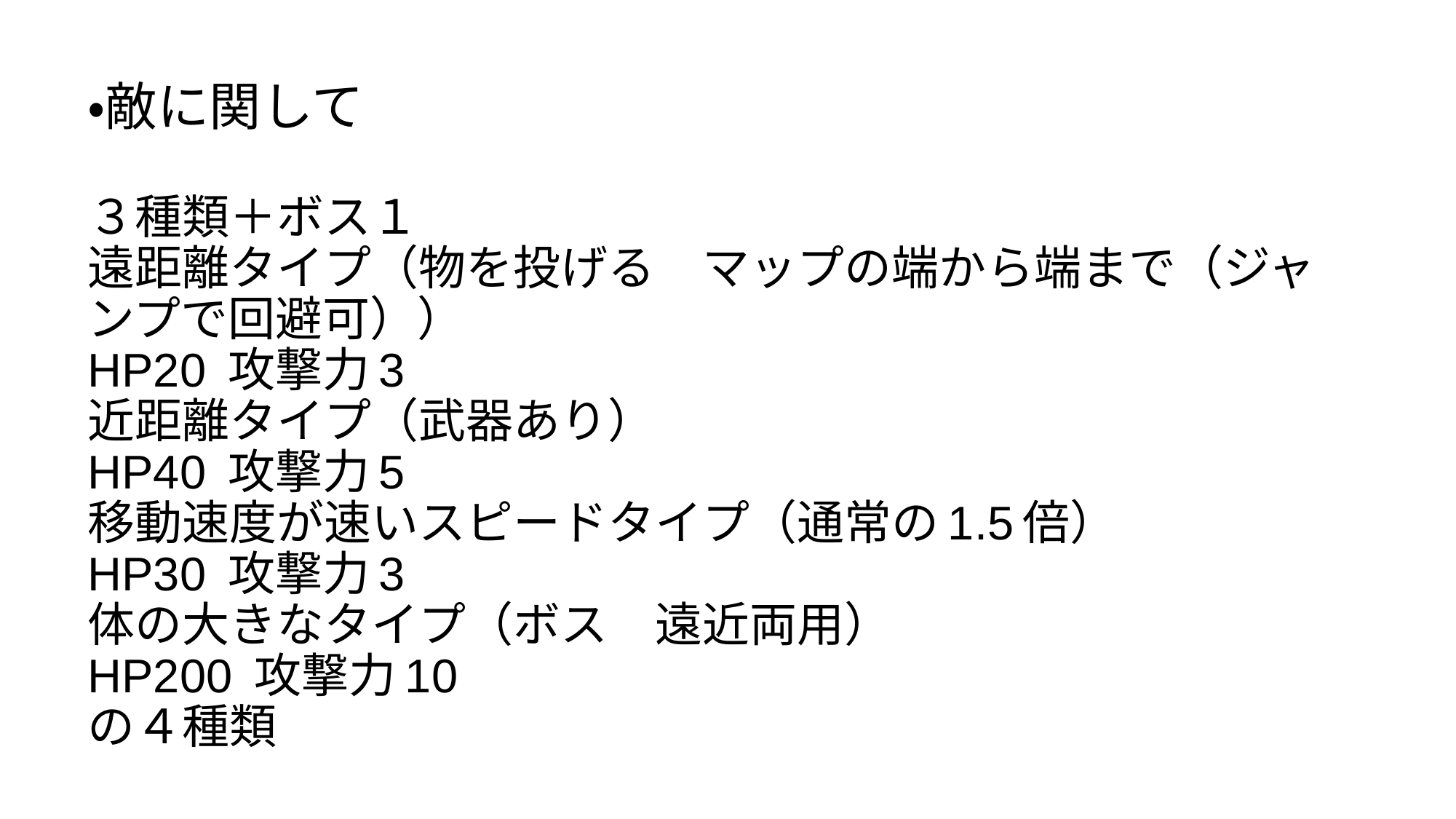

# ・敵に関して ３種類＋ボス１ 遠距離タイプ（物を投げる　マップの端から端まで（ジャンプで回避可）） HP20 攻撃力3 近距離タイプ（武器あり） HP40 攻撃力5 移動速度が速いスピードタイプ（通常の1.5倍） HP30 攻撃力3 体の大きなタイプ（ボス　遠近両用） HP200 攻撃力10 の４種類